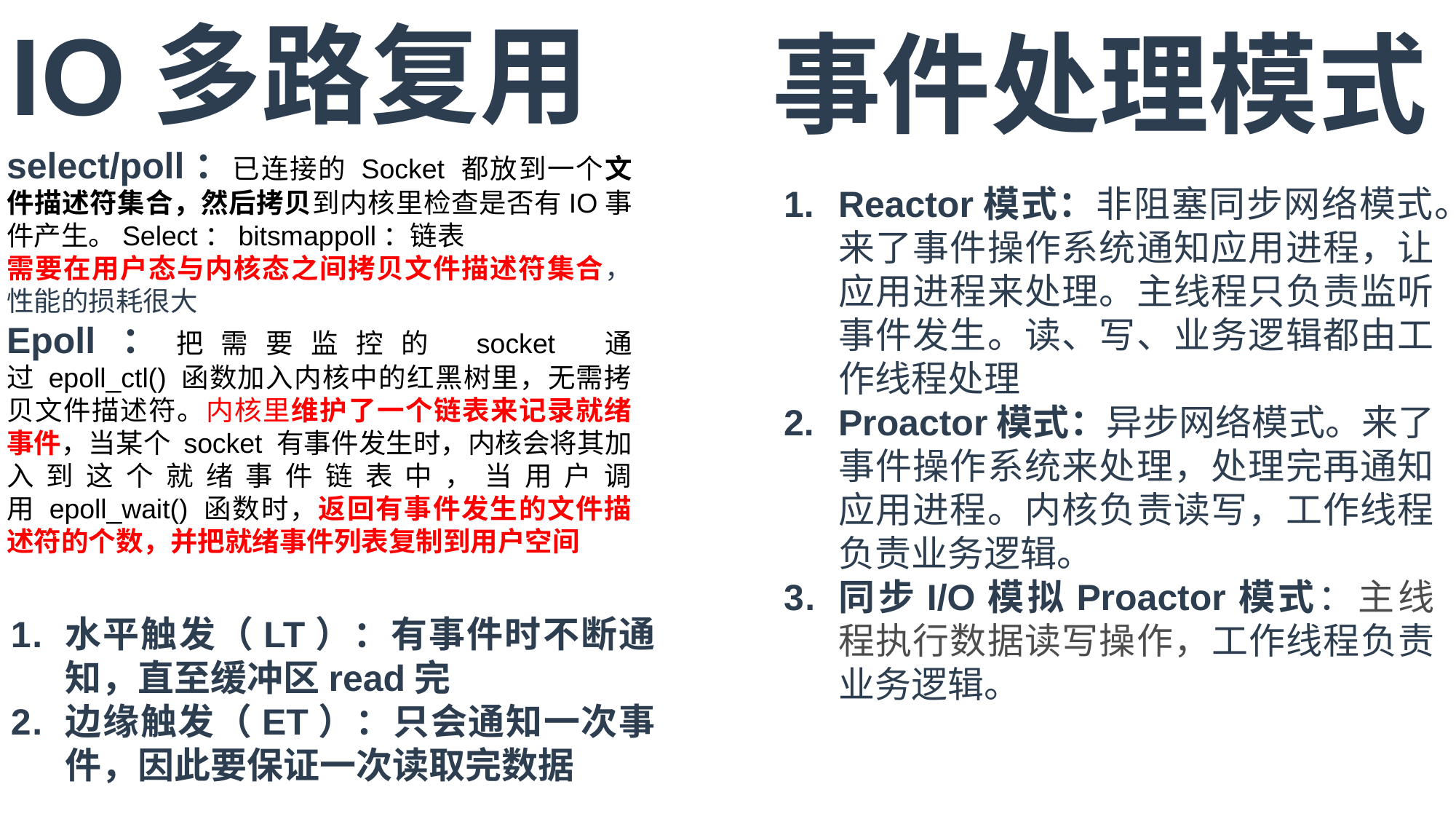

IO多路复用
事件处理模式
select/poll：已连接的 Socket 都放到一个文件描述符集合，然后拷贝到内核里检查是否有IO事件产生。Select：bitsmap	poll：链表
需要在用户态与内核态之间拷贝文件描述符集合，性能的损耗很大
Epoll：把需要监控的 socket 通过 epoll_ctl() 函数加入内核中的红黑树里，无需拷贝文件描述符。内核里维护了一个链表来记录就绪事件，当某个 socket 有事件发生时，内核会将其加入到这个就绪事件链表中，当用户调用 epoll_wait() 函数时，返回有事件发生的文件描述符的个数，并把就绪事件列表复制到用户空间
Reactor模式：非阻塞同步网络模式。来了事件操作系统通知应用进程，让应用进程来处理。主线程只负责监听事件发生。读、写、业务逻辑都由工作线程处理
Proactor模式：异步网络模式。来了事件操作系统来处理，处理完再通知应用进程。内核负责读写，工作线程负责业务逻辑。
同步I/O模拟Proactor模式：主线程执行数据读写操作，工作线程负责业务逻辑。
水平触发（LT）：有事件时不断通知，直至缓冲区read完
边缘触发（ET）：只会通知一次事件，因此要保证一次读取完数据